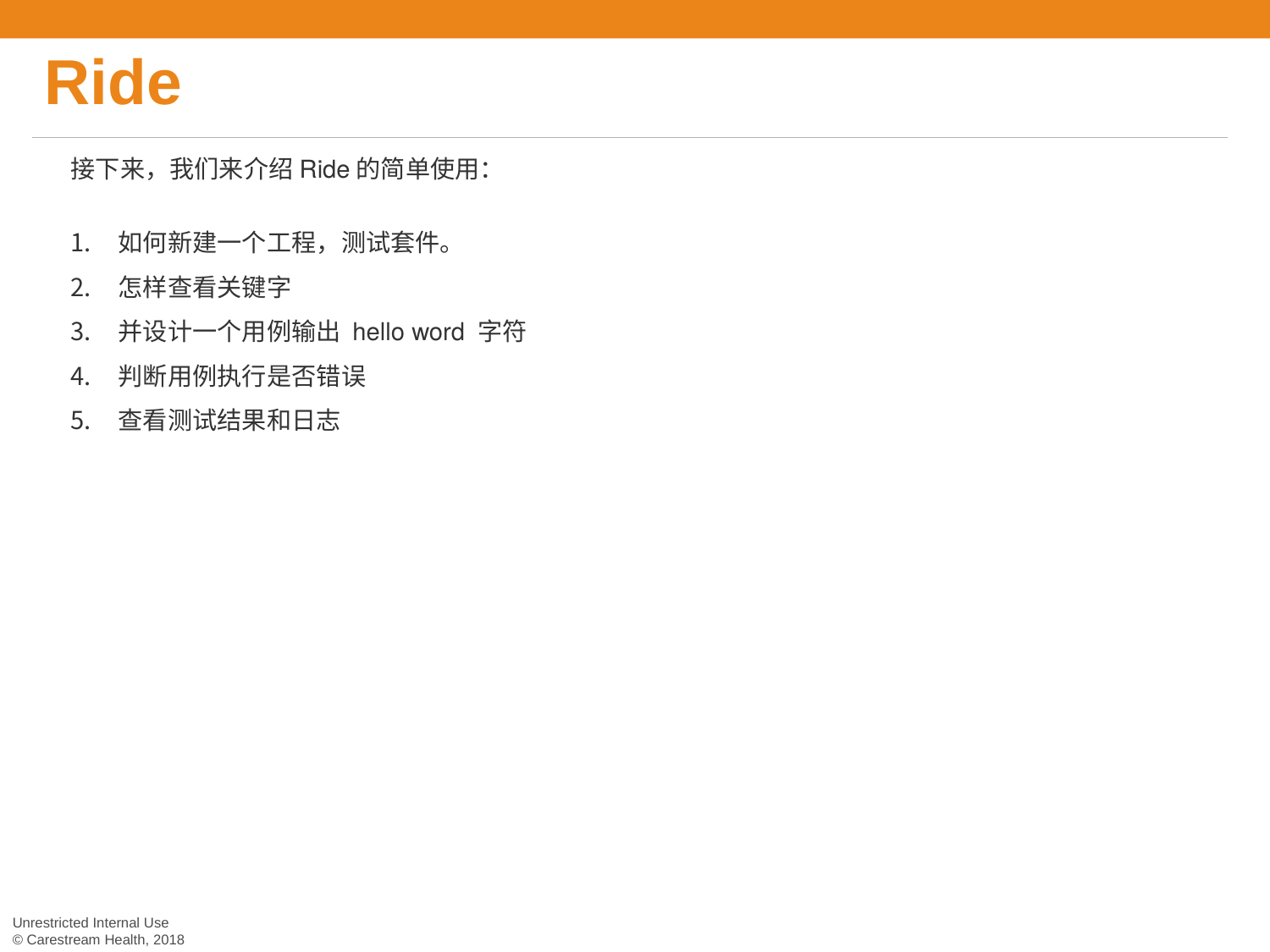

# Ride
接下来，我们来介绍Ride的简单使用：

如何新建一个工程，测试套件。
怎样查看关键字
并设计一个用例输出 hello word 字符
判断用例执行是否错误
查看测试结果和日志
Unrestricted Internal Use
© Carestream Health, 2018